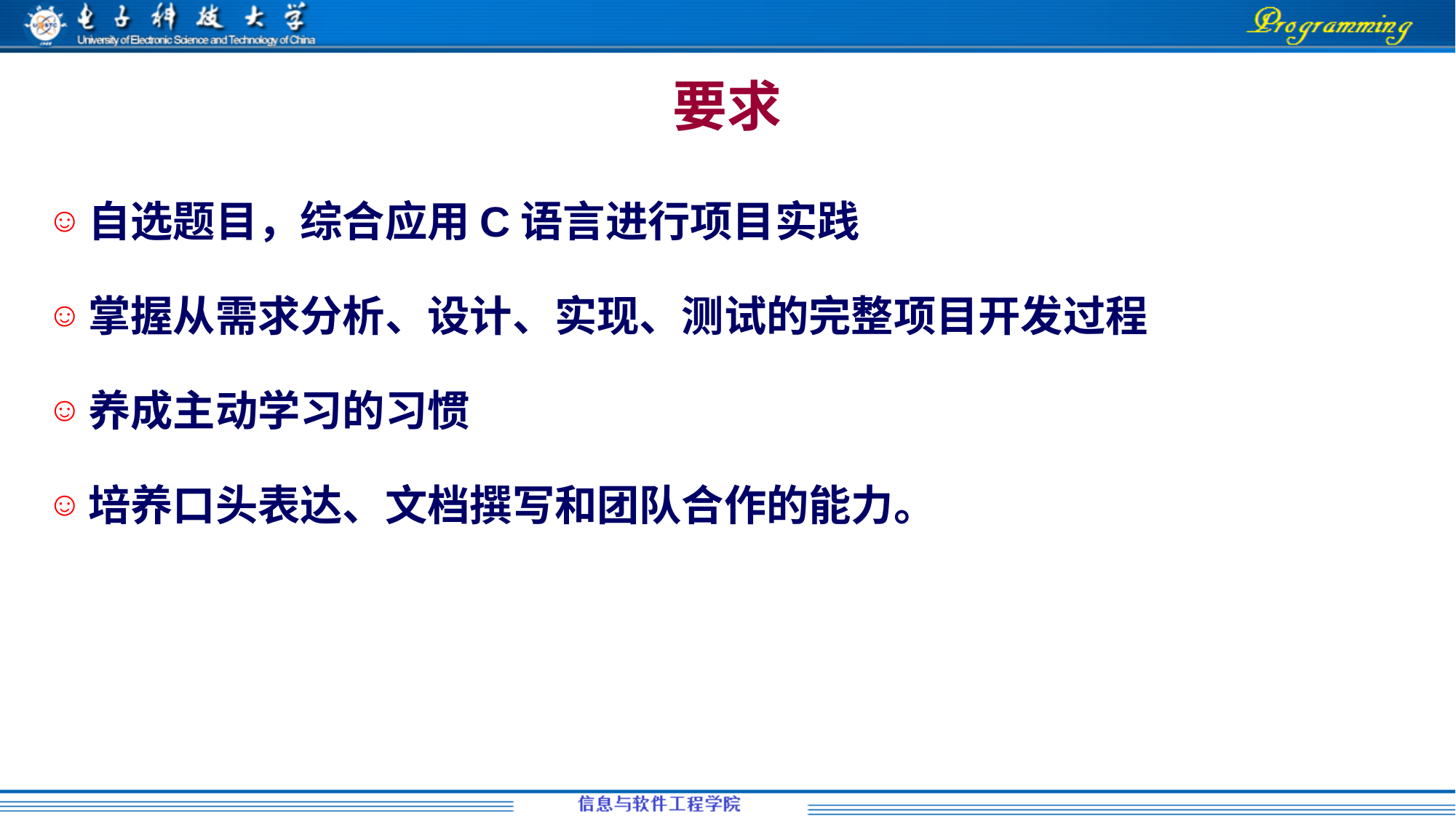

# 要求
自选题目，综合应用C语言进行项目实践
掌握从需求分析、设计、实现、测试的完整项目开发过程
养成主动学习的习惯
培养口头表达、文档撰写和团队合作的能力。